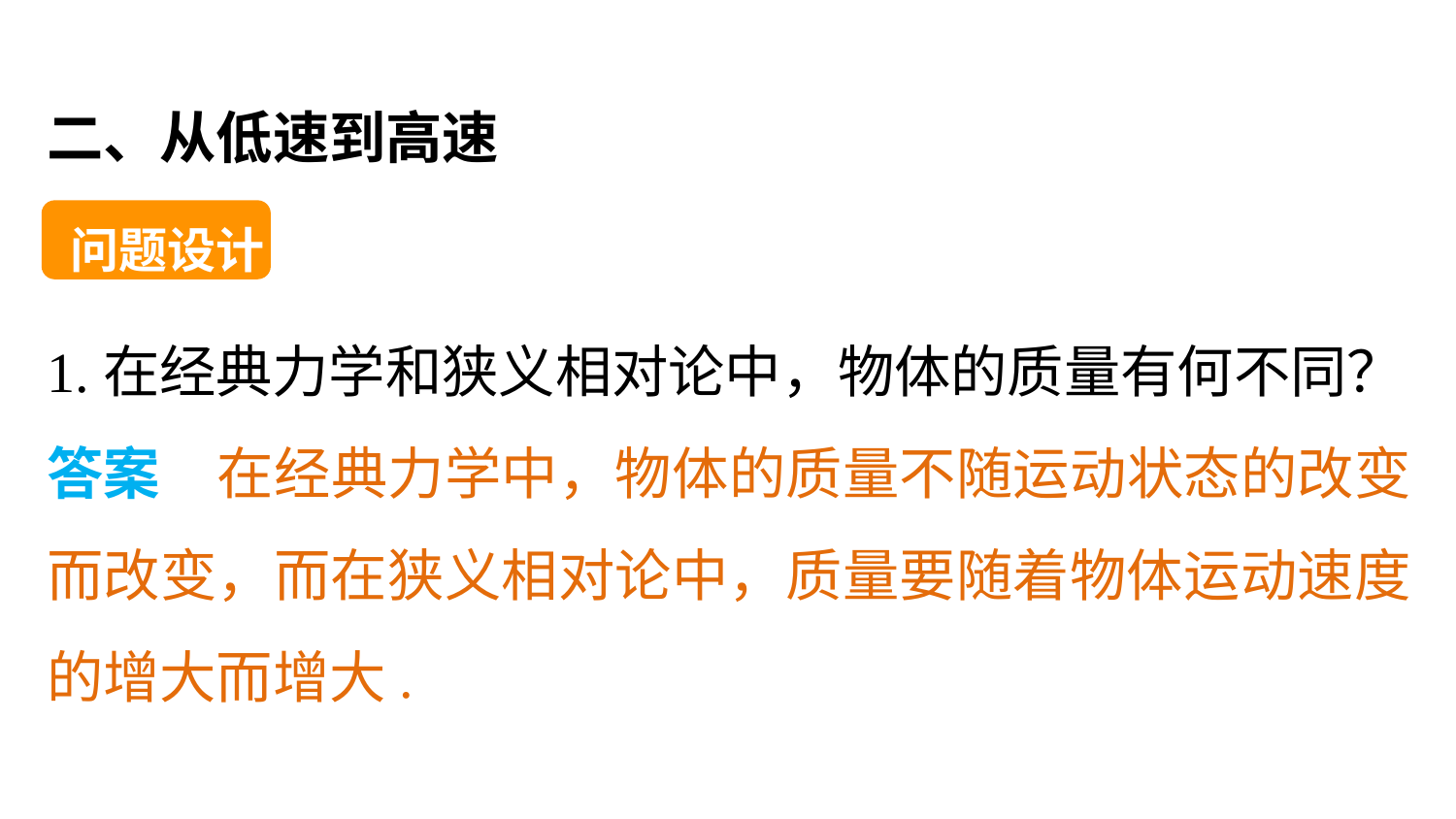

二、从低速到高速
 问题设计
1.在经典力学和狭义相对论中，物体的质量有何不同？
答案　在经典力学中，物体的质量不随运动状态的改变而改变，而在狭义相对论中，质量要随着物体运动速度的增大而增大.